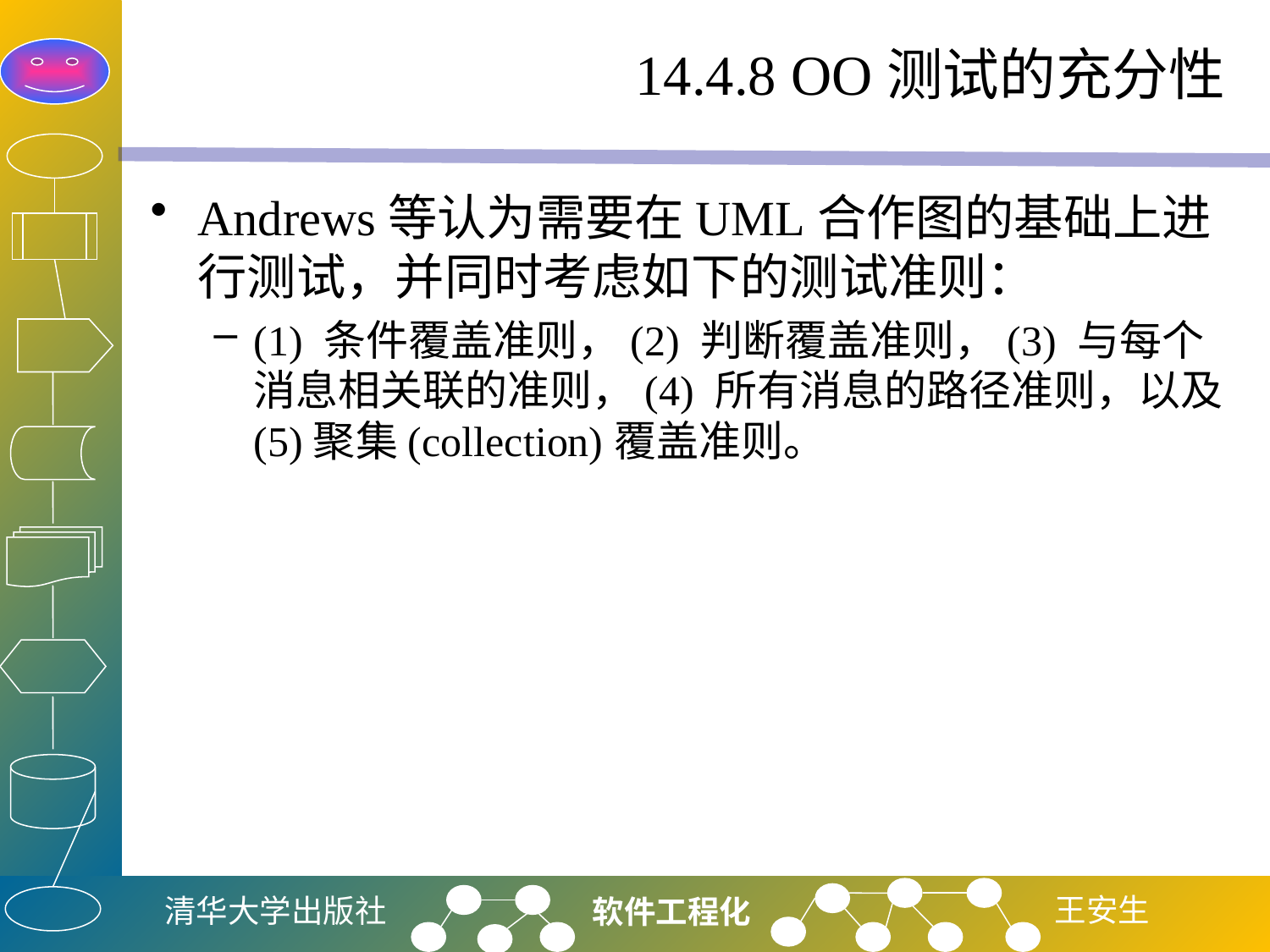

# 14.4.8 OO测试的充分性
Andrews等认为需要在UML合作图的基础上进行测试，并同时考虑如下的测试准则：
(1) 条件覆盖准则，(2) 判断覆盖准则，(3) 与每个消息相关联的准则，(4) 所有消息的路径准则，以及(5)聚集(collection)覆盖准则。